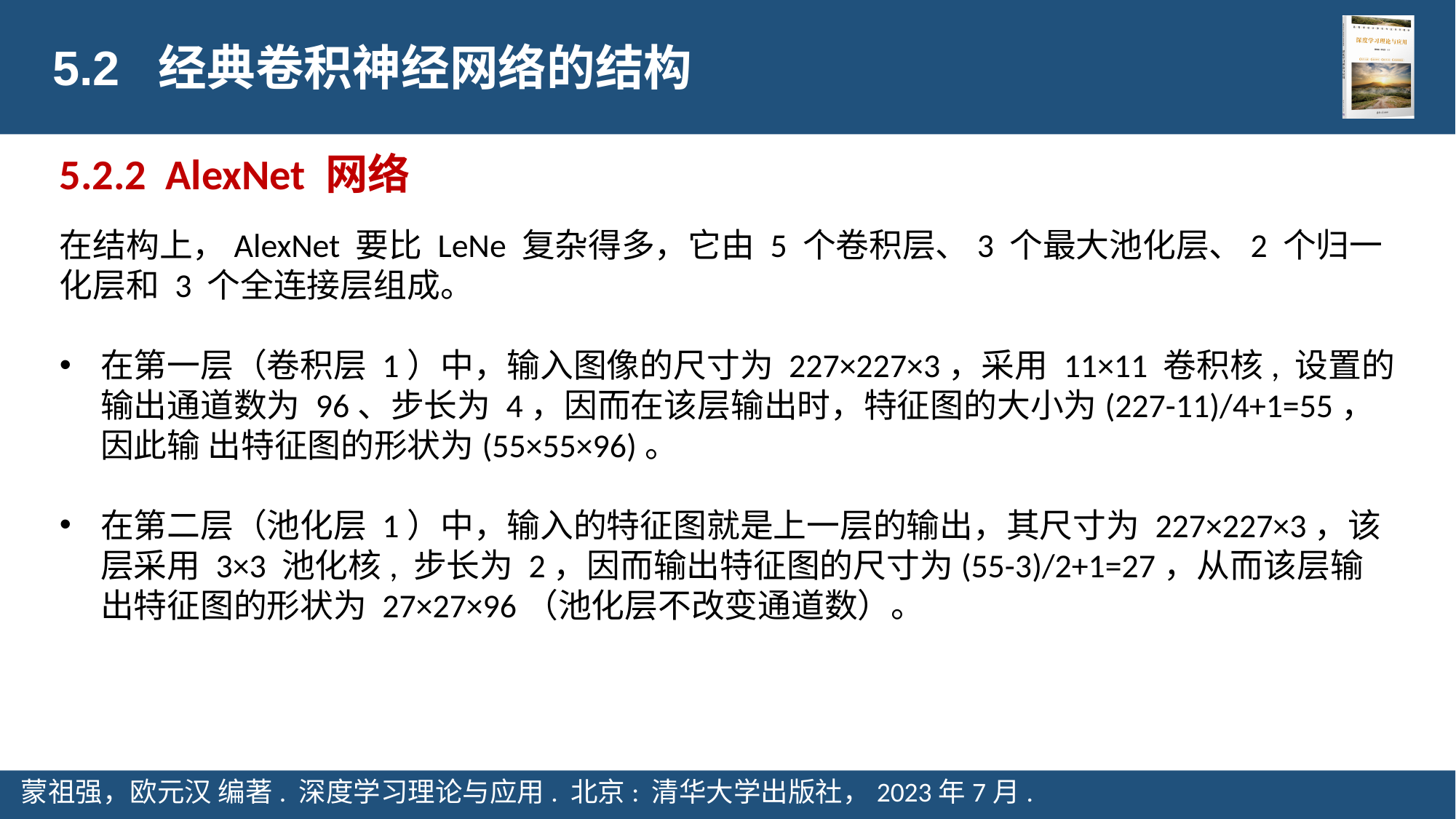

5.2  经典卷积神经网络的结构

5.2.2  AlexNet 网络
在结构上，AlexNet 要比 LeNe 复杂得多，它由 5 个卷积层、3 个最大池化层、2 个归一
化层和 3 个全连接层组成。

在第一层（卷积层 1）中，输入图像的尺寸为 227×227×3，采用 11×11 卷积核, 设置的输出通道数为 96、步长为 4，因而在该层输出时，特征图的大小为(227-11)/4+1=55，因此输 出特征图的形状为(55×55×96)。

在第二层（池化层 1）中，输入的特征图就是上一层的输出，其尺寸为 227×227×3，该 层采用 3×3 池化核, 步长为 2，因而输出特征图的尺寸为(55-3)/2+1=27，从而该层输出特征图的形状为 27×27×96（池化层不改变通道数）。